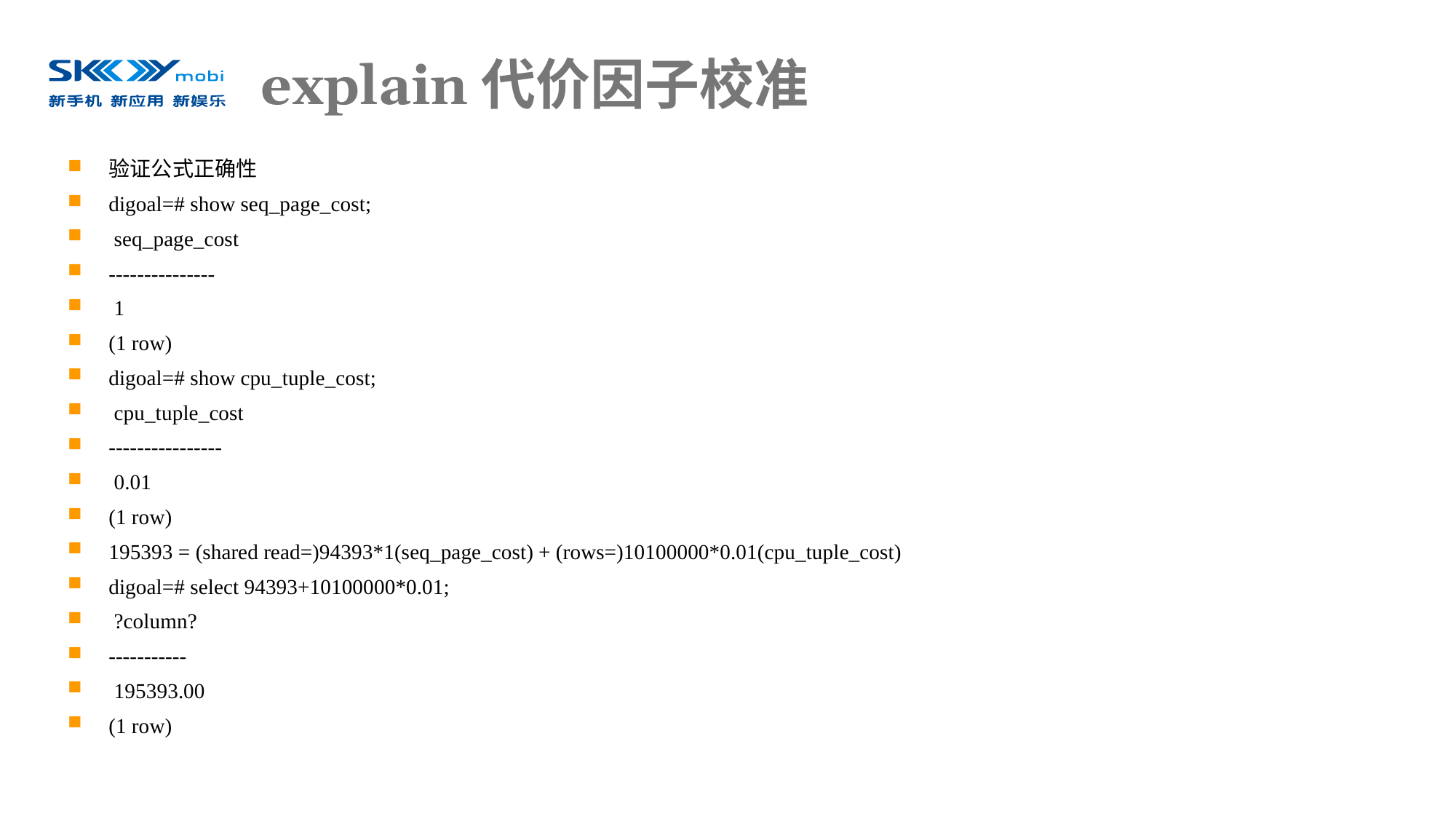

# explain代价因子校准
验证公式正确性
digoal=# show seq_page_cost;
 seq_page_cost
---------------
 1
(1 row)
digoal=# show cpu_tuple_cost;
 cpu_tuple_cost
----------------
 0.01
(1 row)
195393 = (shared read=)94393*1(seq_page_cost) + (rows=)10100000*0.01(cpu_tuple_cost)
digoal=# select 94393+10100000*0.01;
 ?column?
-----------
 195393.00
(1 row)